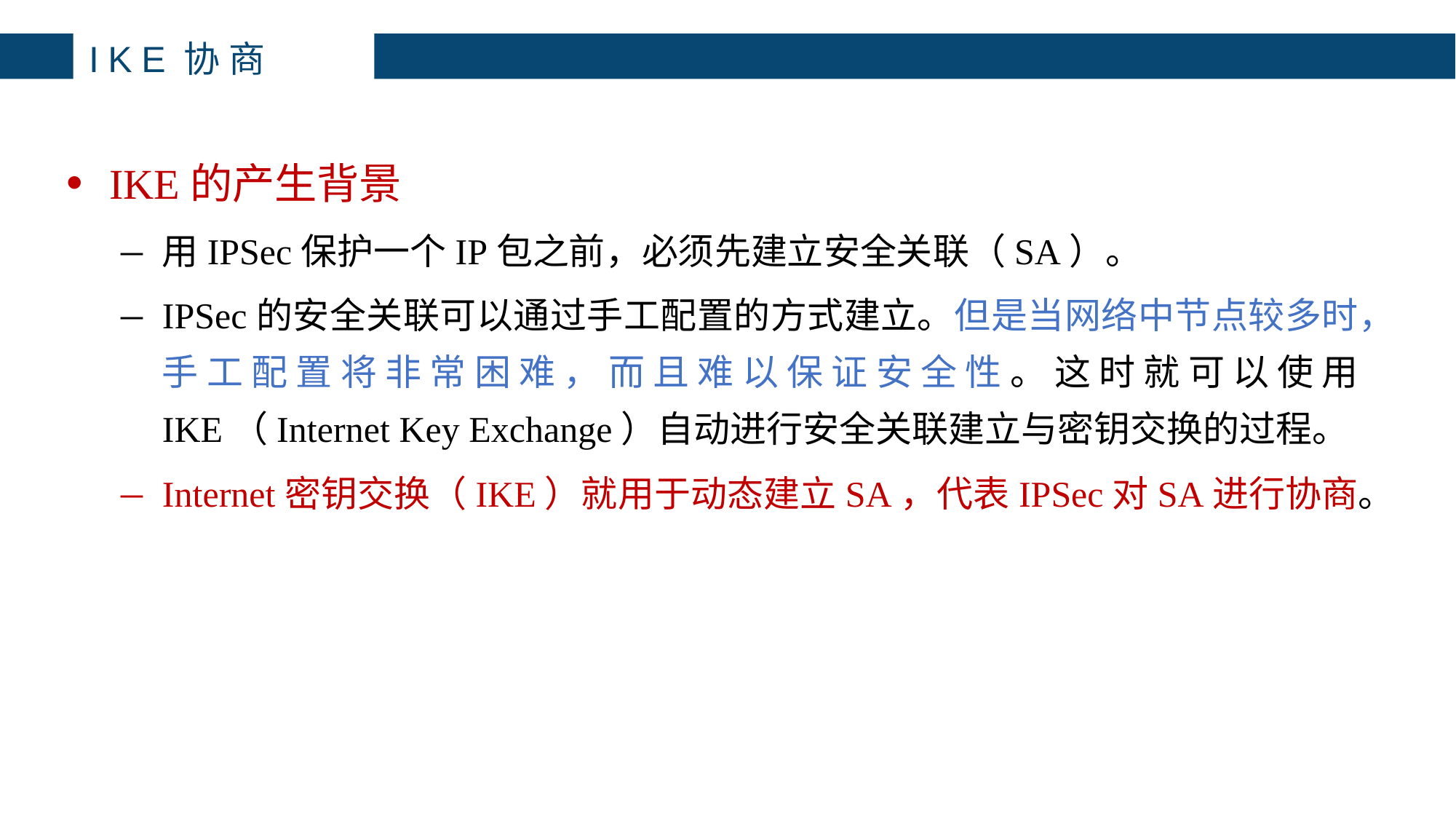

# IKE协商
IKE的产生背景
用IPSec保护一个IP包之前，必须先建立安全关联（SA）。
IPSec的安全关联可以通过手工配置的方式建立。但是当网络中节点较多时，手工配置将非常困难，而且难以保证安全性。这时就可以使用 IKE（Internet Key Exchange）自动进行安全关联建立与密钥交换的过程。
Internet密钥交换（IKE）就用于动态建立SA，代表IPSec对SA进行协商。